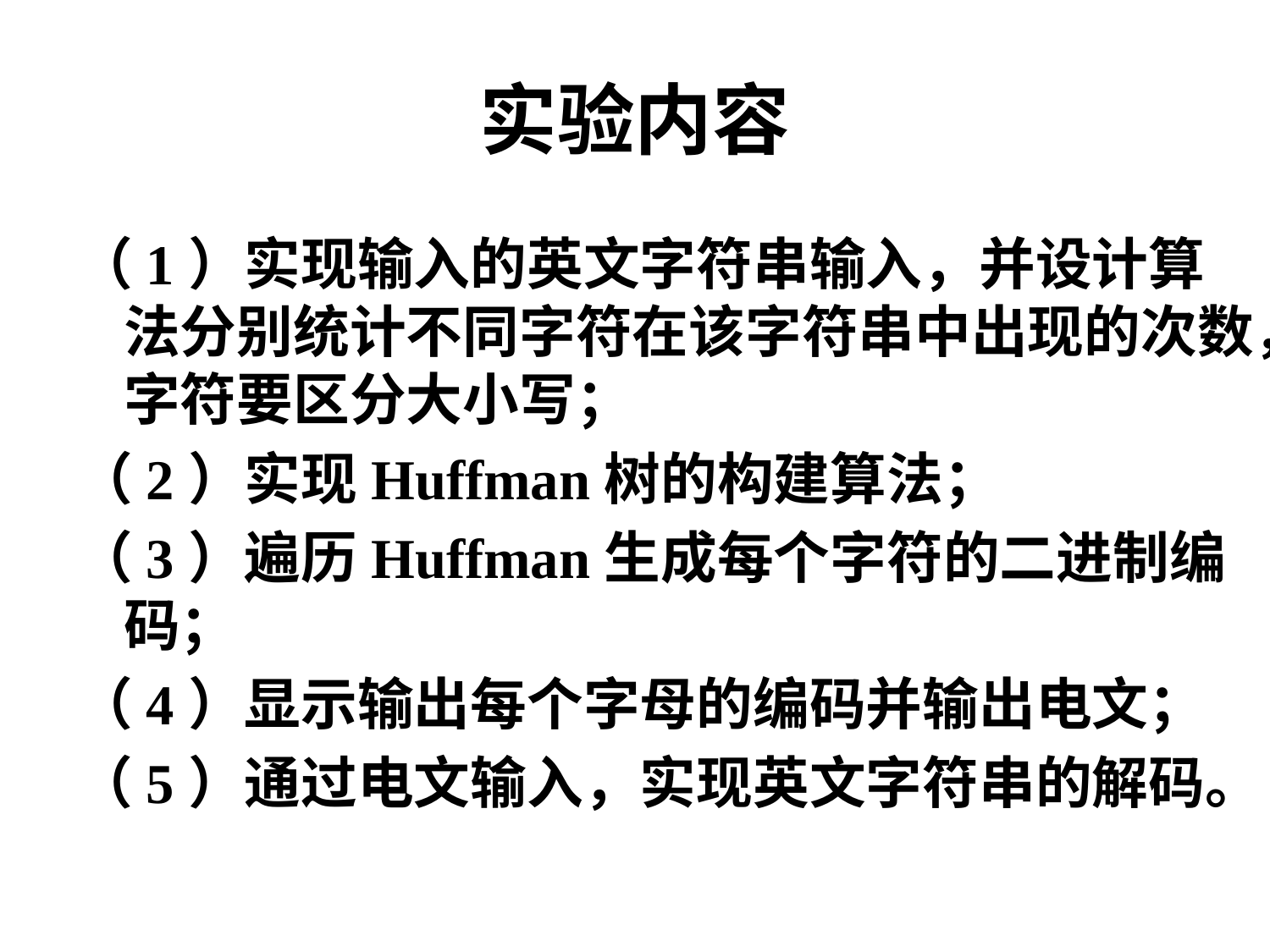

# 实验内容
（1）实现输入的英文字符串输入，并设计算法分别统计不同字符在该字符串中出现的次数，字符要区分大小写；
（2）实现Huffman树的构建算法；
（3）遍历Huffman生成每个字符的二进制编码；
（4）显示输出每个字母的编码并输出电文；
（5）通过电文输入，实现英文字符串的解码。